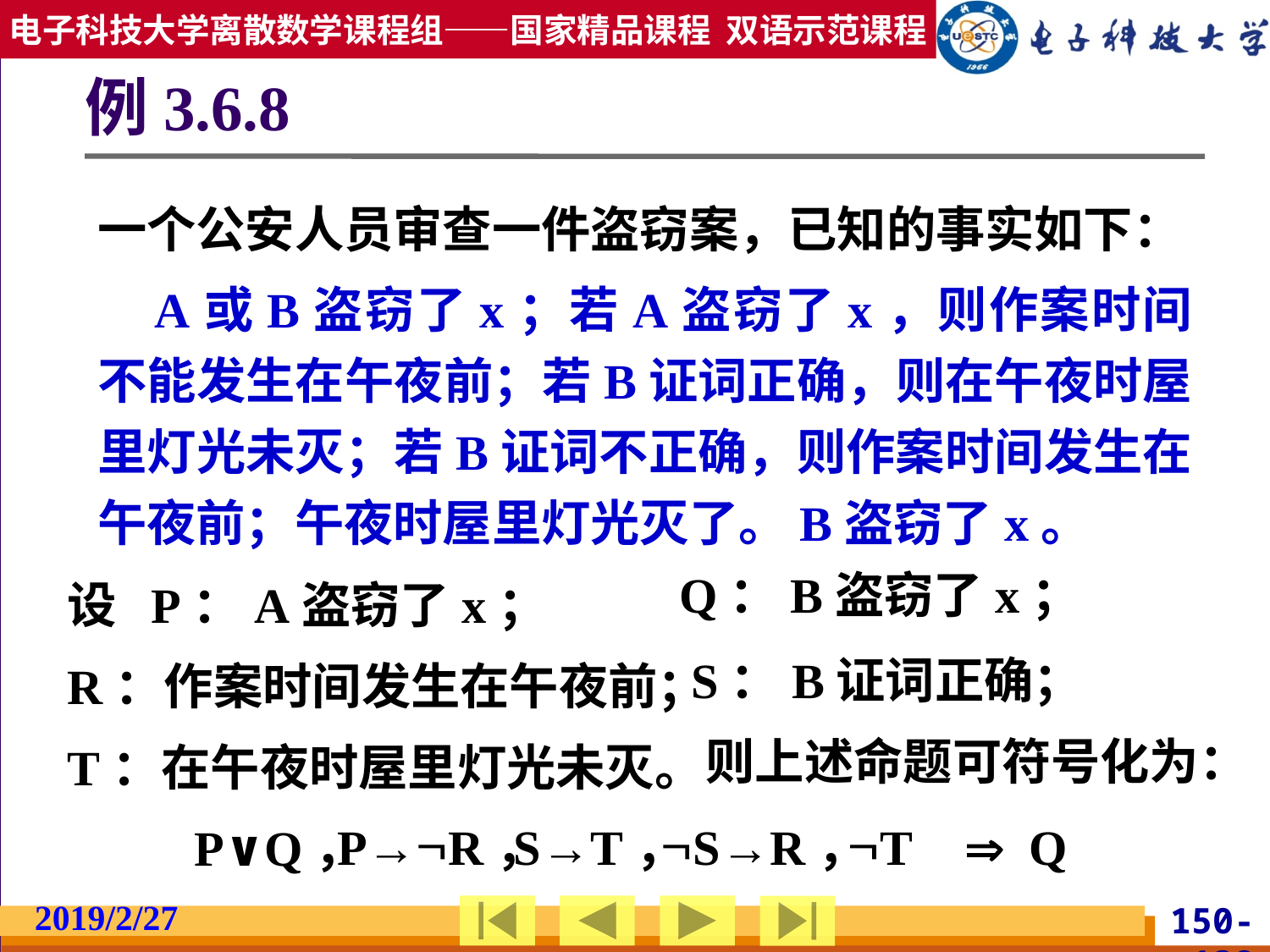

# 例3.6.8
一个公安人员审查一件盗窃案，已知的事实如下：
    A或B盗窃了x；若A盗窃了x，则作案时间不能发生在午夜前；若B证词正确，则在午夜时屋里灯光未灭；若B证词不正确，则作案时间发生在午夜前；午夜时屋里灯光灭了。B盗窃了x。
设  P：A盗窃了x；
R：作案时间发生在午夜前；
T：在午夜时屋里灯光未灭。
	P∨Q，
Q：B盗窃了x；
S：B证词正确；
则上述命题可符号化为：
P→¬R，
S→T，
¬S→R，
¬T
⇒  Q
2019/2/27